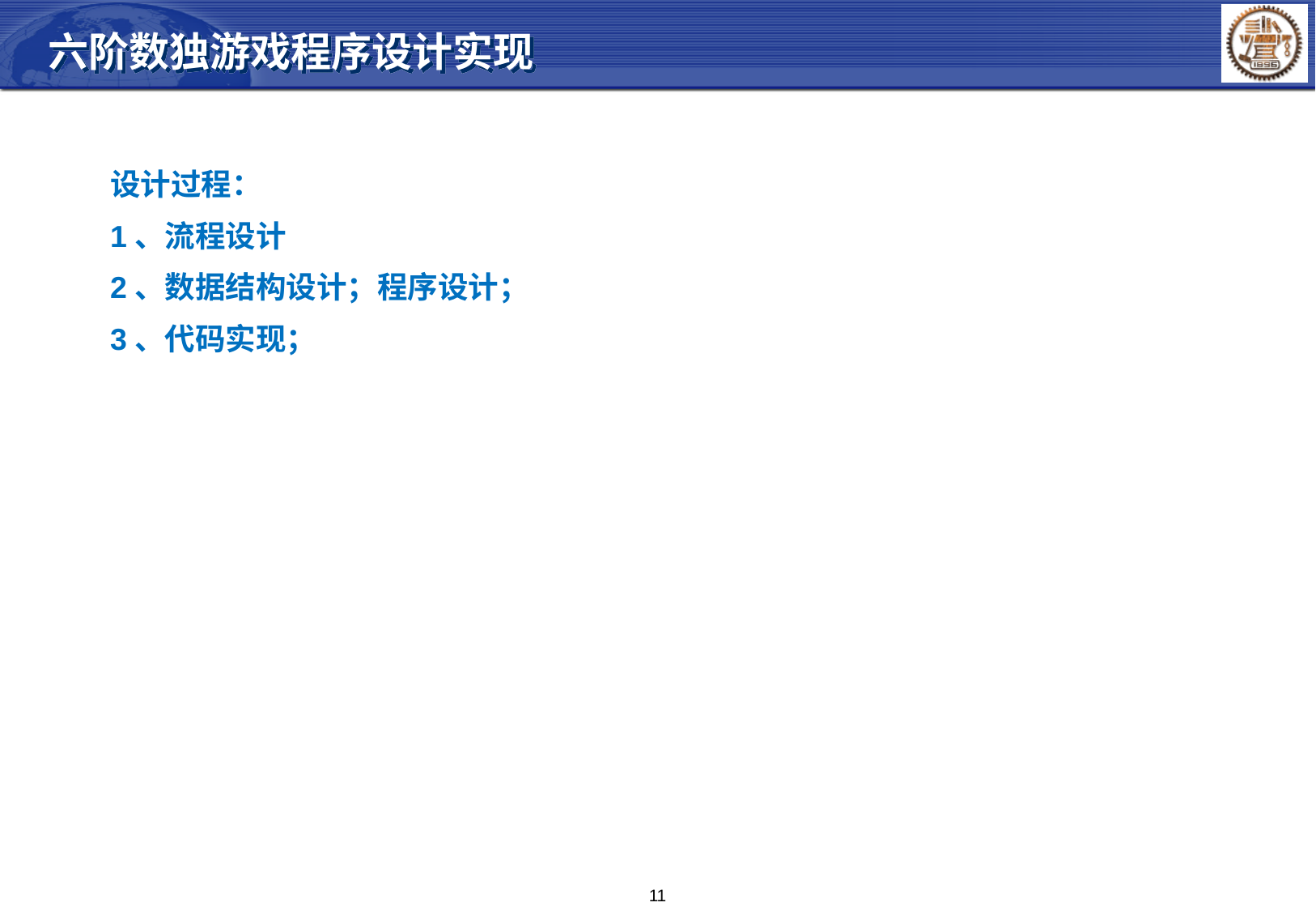

六阶数独游戏程序设计实现
设计过程：
1、流程设计
2、数据结构设计；程序设计；
3、代码实现；
11